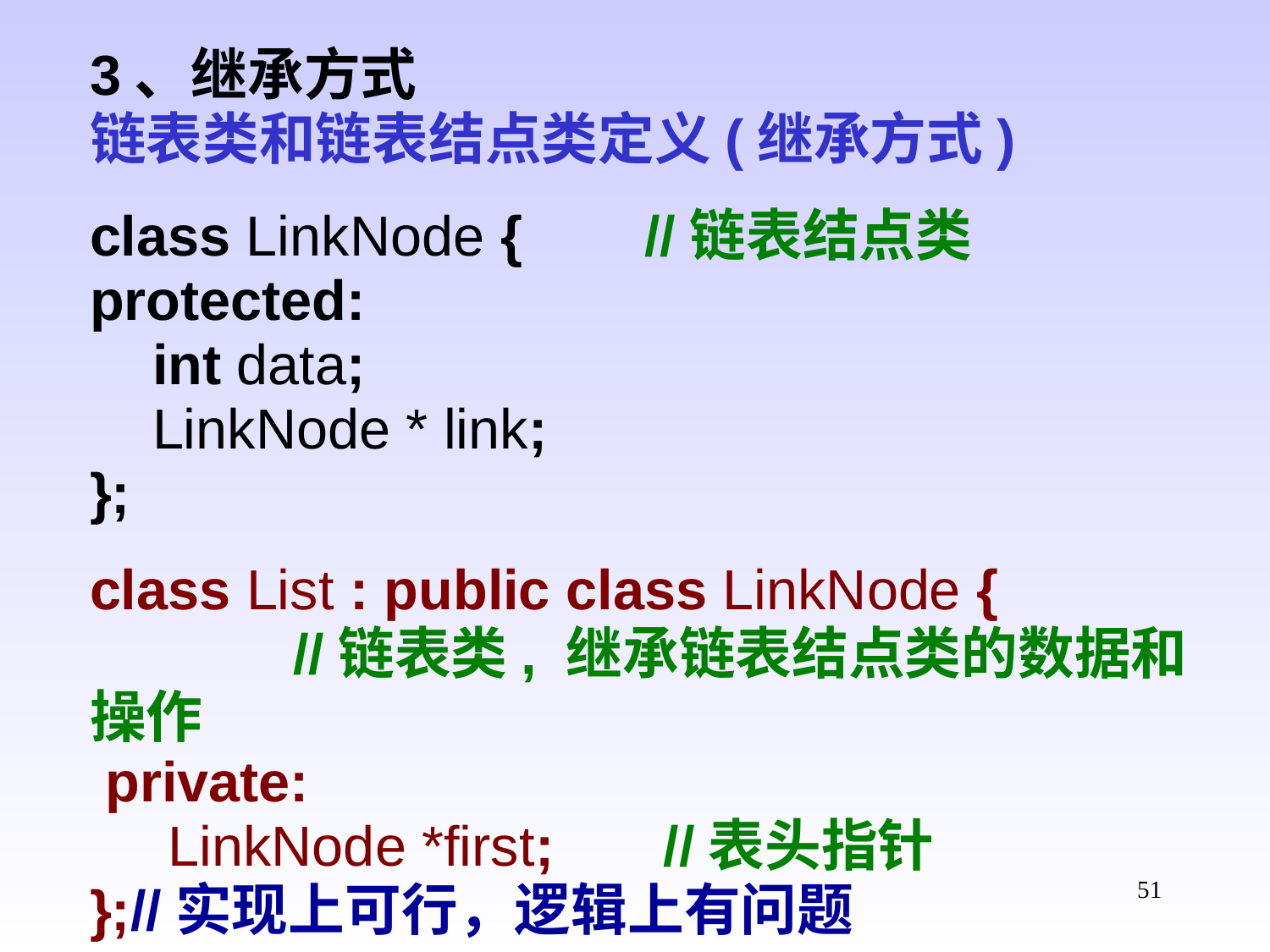

3、继承方式
链表类和链表结点类定义(继承方式)

class LinkNode {	   //链表结点类
protected:
    int data;
    LinkNode * link;
};

class List : public class LinkNode {	                   //链表类, 继承链表结点类的数据和操作
 private:
     LinkNode *first;       //表头指针
};//实现上可行，逻辑上有问题
51